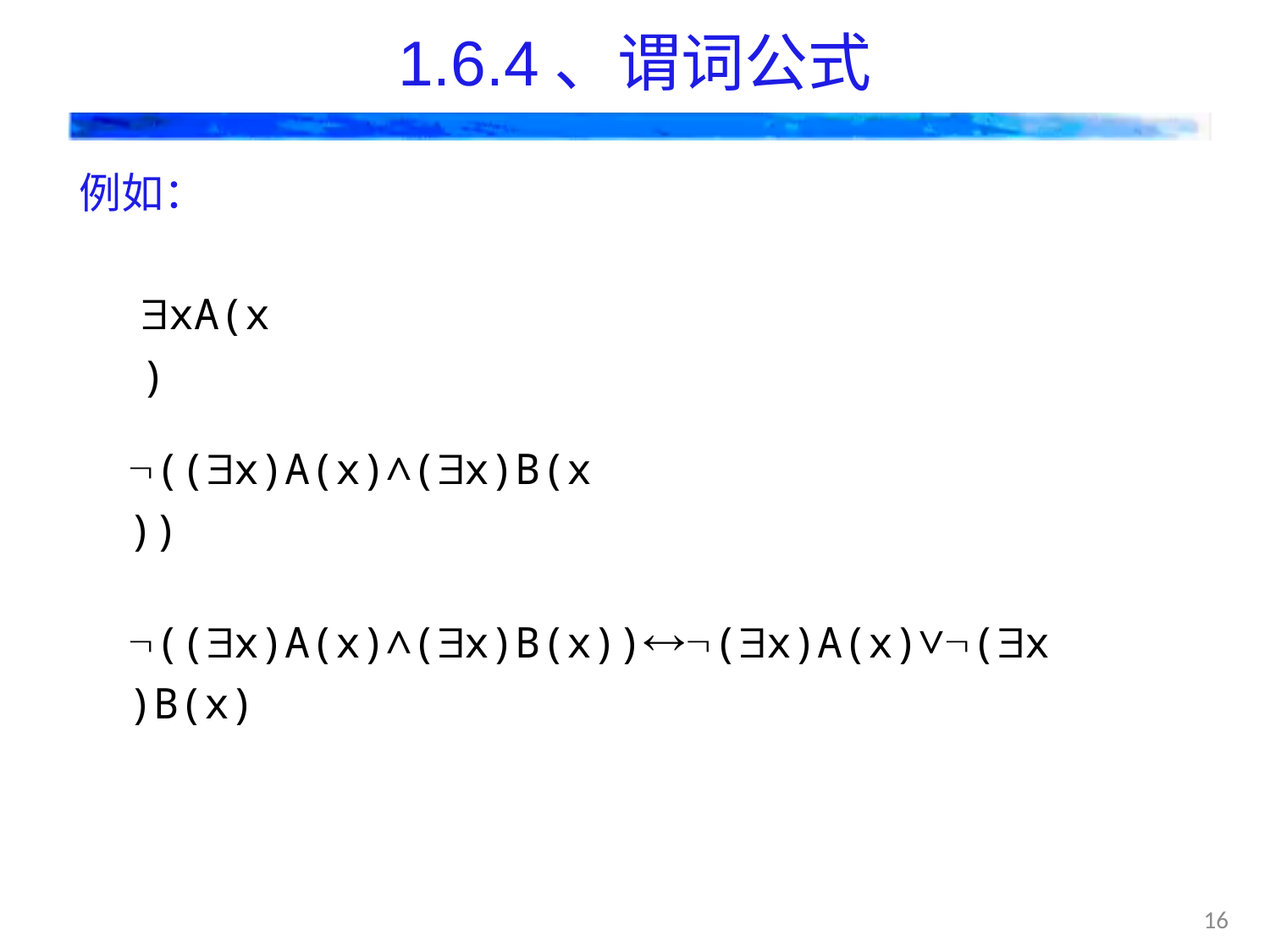

# 1.6.4、谓词公式
例如：
∃xA(x)
¬((∃x)A(x)∧(∃x)B(x))
¬((∃x)A(x)∧(∃x)B(x))↔¬(∃x)A(x)∨¬(∃x)B(x)
16